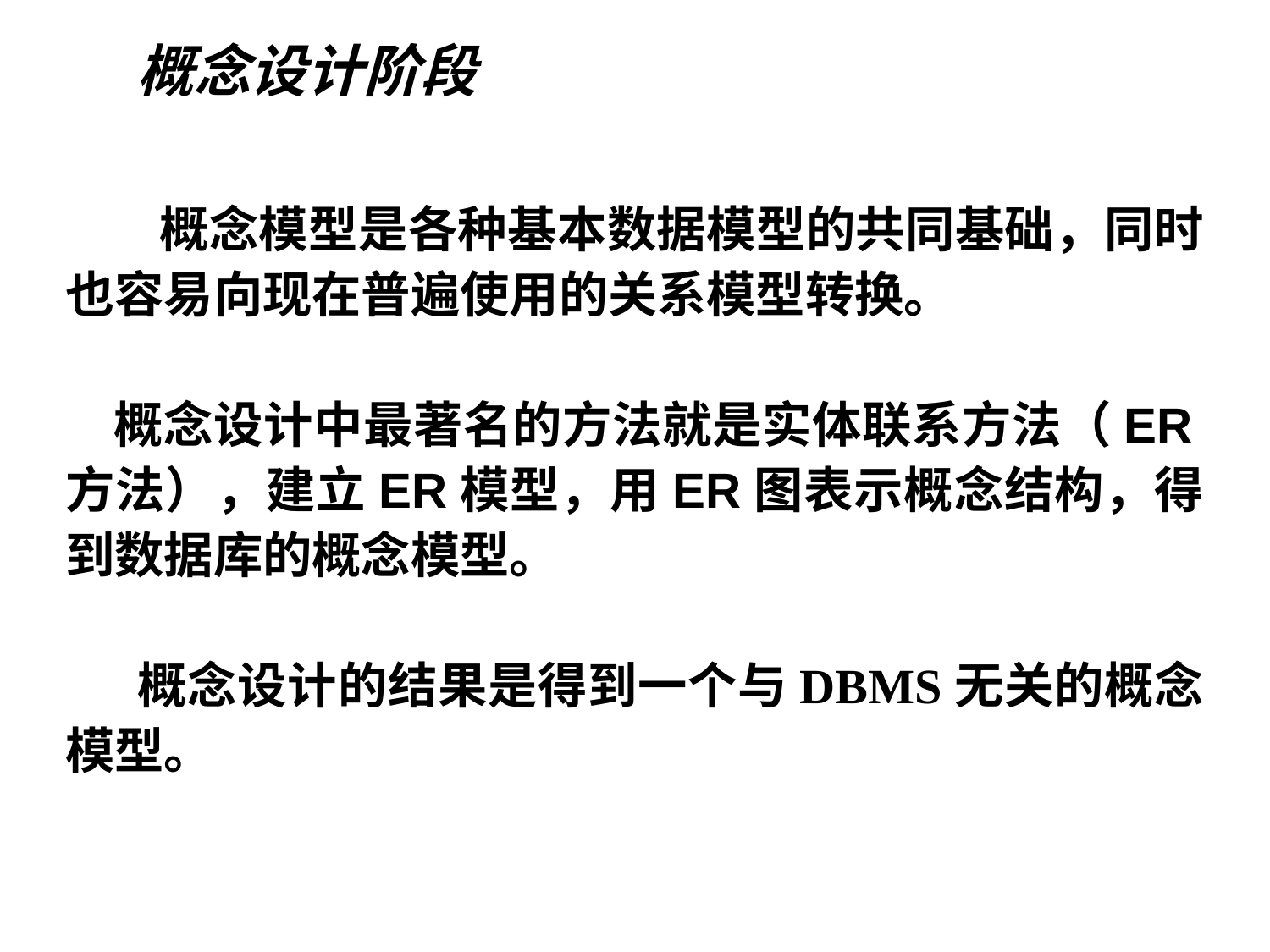

概念设计阶段

       概念模型是各种基本数据模型的共同基础，同时也容易向现在普遍使用的关系模型转换。

   概念设计中最著名的方法就是实体联系方法（ER方法），建立ER模型，用ER图表示概念结构，得到数据库的概念模型。

     概念设计的结果是得到一个与DBMS无关的概念模型。